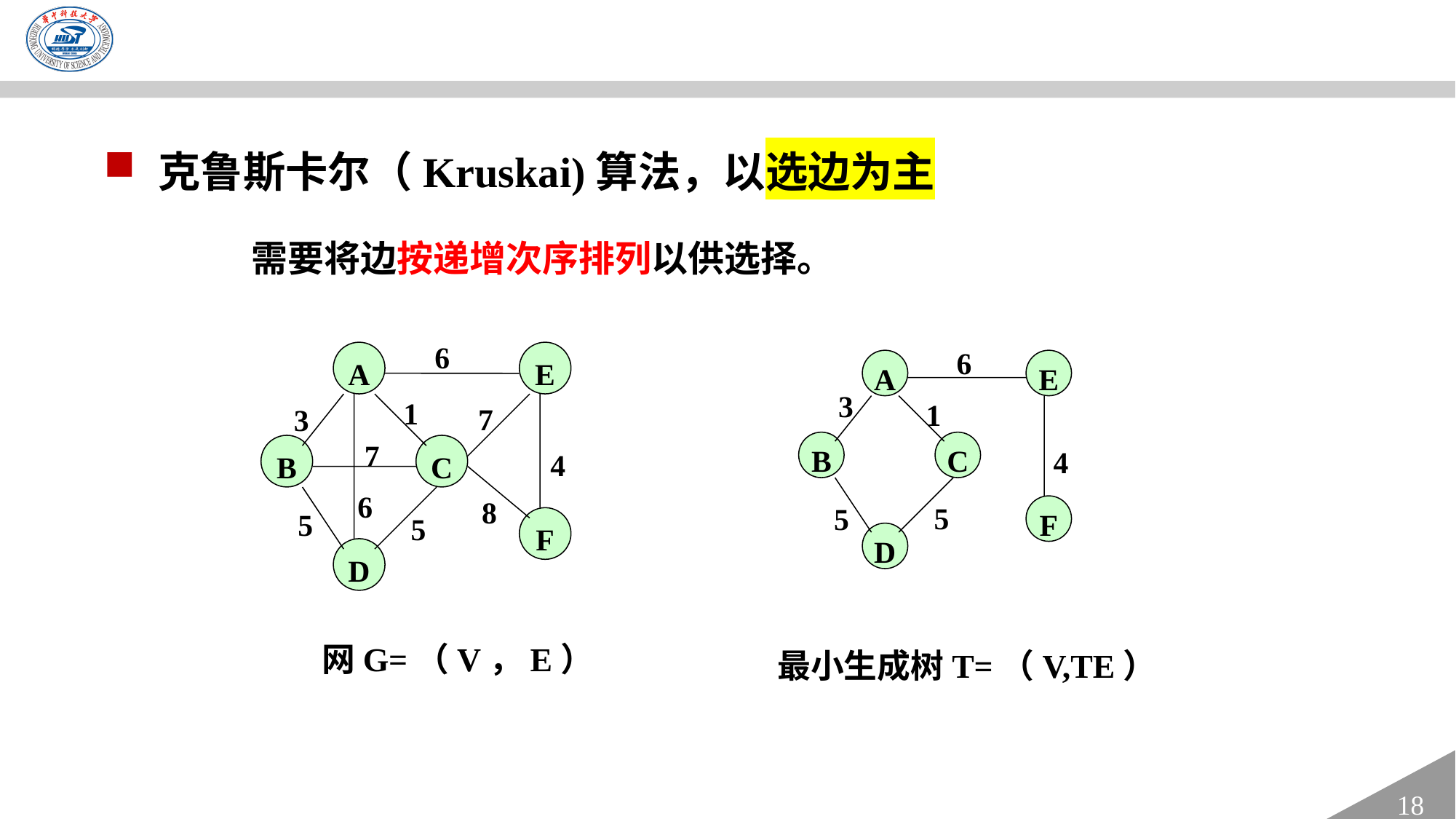

克鲁斯卡尔（Kruskai)算法，以选边为主

需要将边按递增次序排列以供选择。
6
A
E

1
7
3

7
B
C
4

6
8

5
5
F
D
网G=（V，E）
6
A
E
3

1

B
C
4

5
5
F
D
最小生成树T=（V,TE）